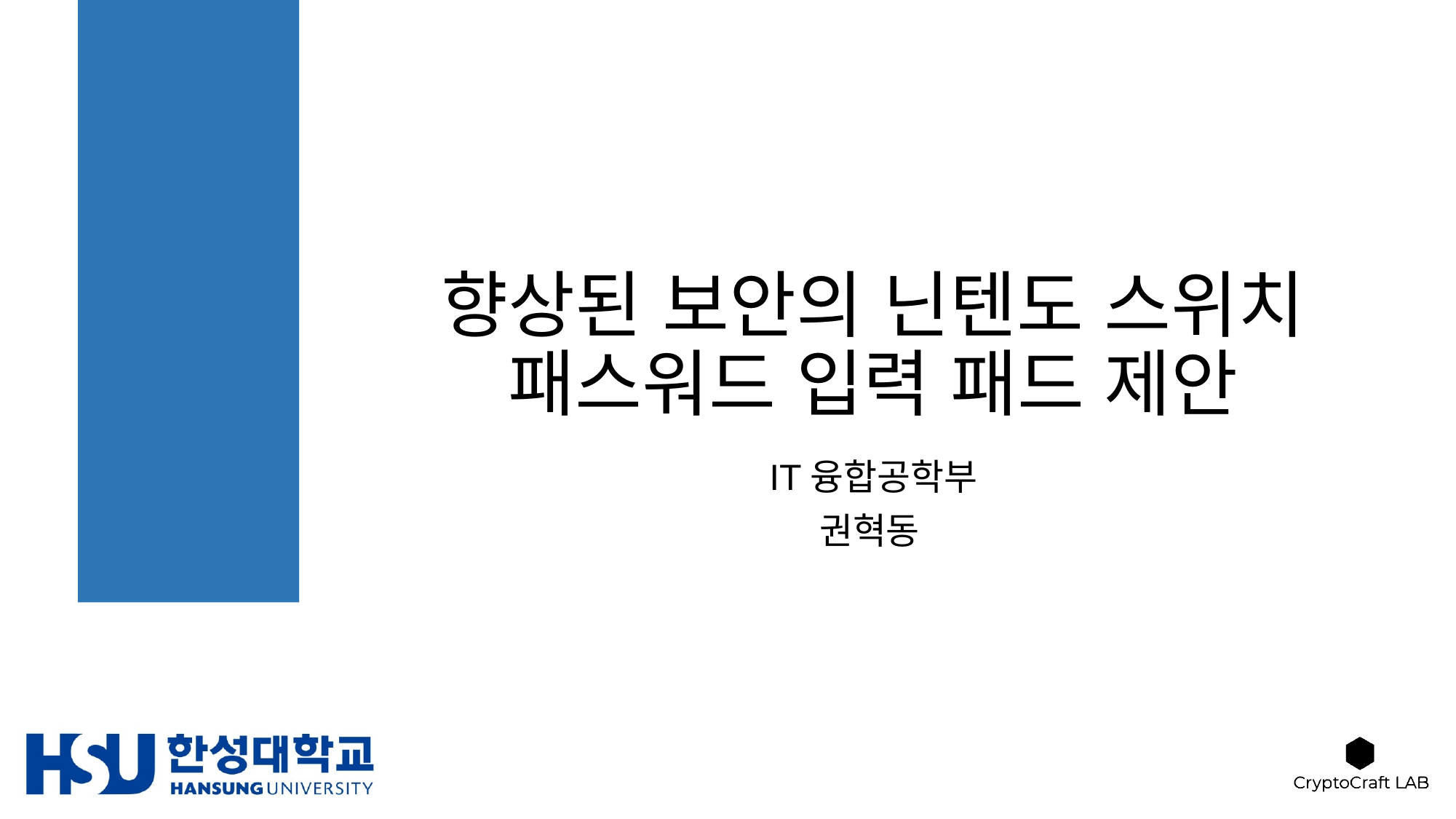

# 향상된 보안의 닌텐도 스위치 패스워드 입력 패드 제안
IT융합공학부
권혁동